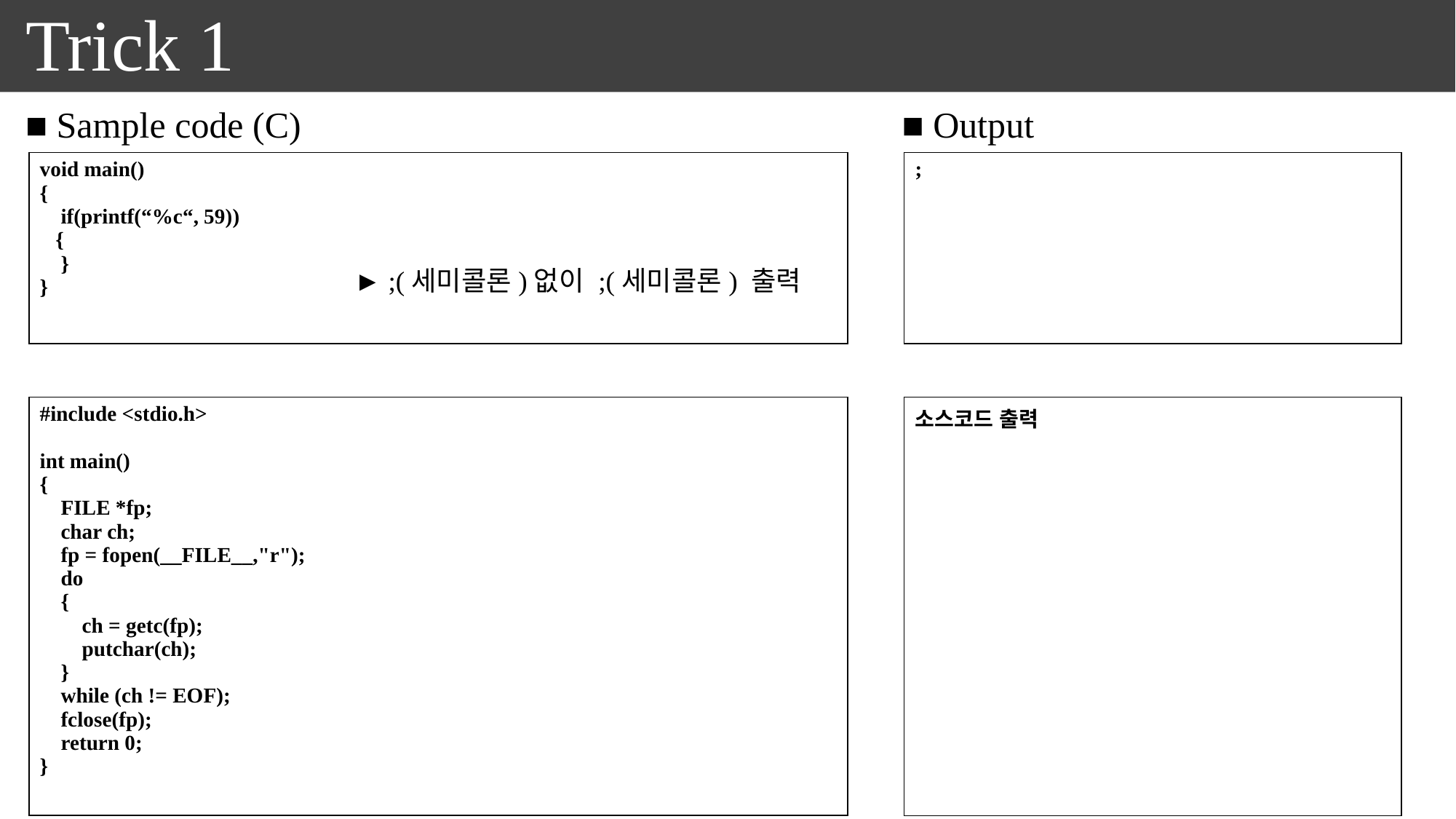

Trick 1
■ Sample code (C)
■ Output
| ; |
| --- |
| void main() { if(printf(“%c“, 59)) { } } |
| --- |
► ;(세미콜론)없이 ;(세미콜론) 출력
| #include <stdio.h>   int main() { FILE \*fp; char ch; fp = fopen(\_\_FILE\_\_,"r"); do { ch = getc(fp); putchar(ch); } while (ch != EOF); fclose(fp); return 0; } |
| --- |
| 소스코드 출력 |
| --- |